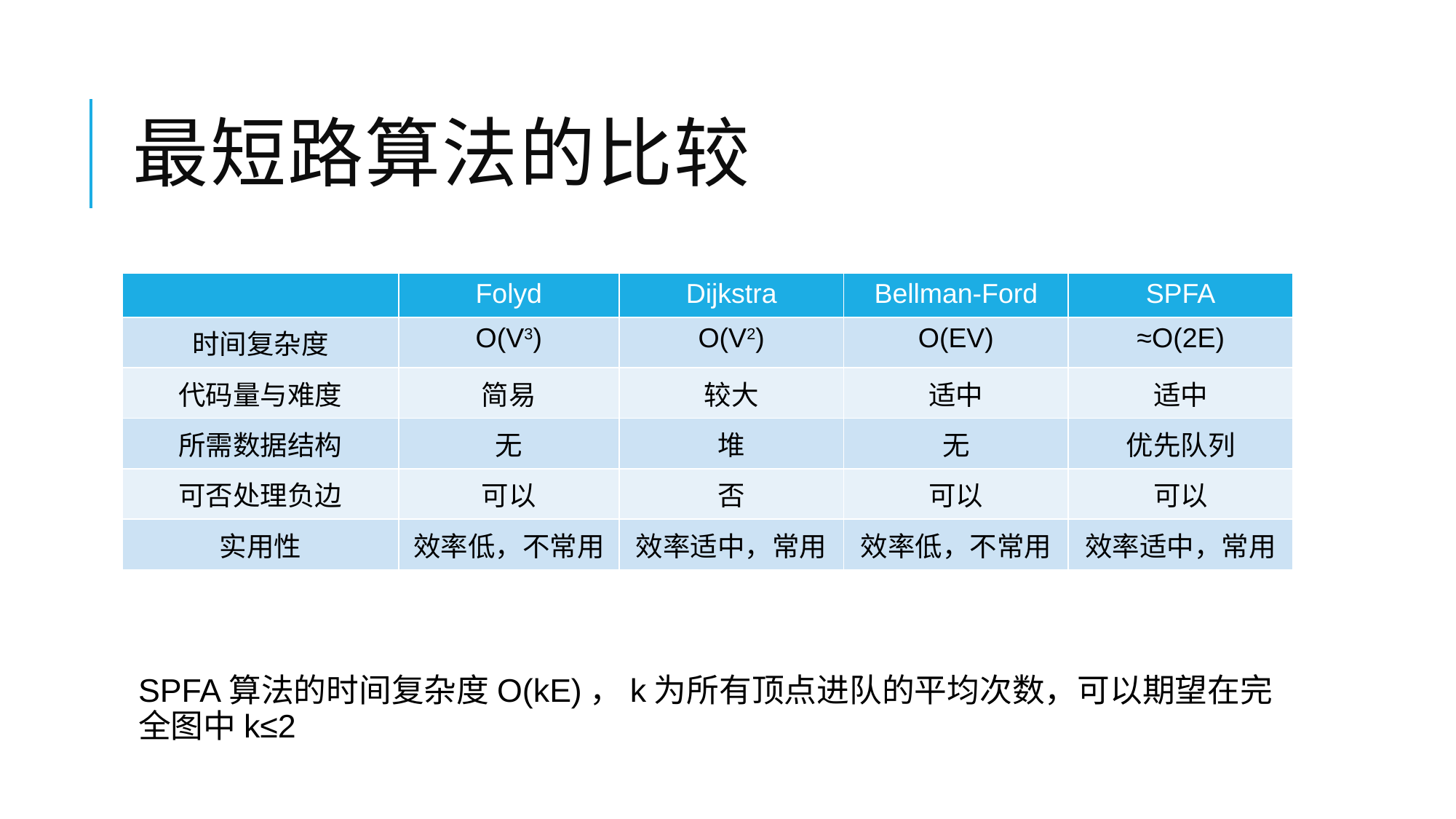

# 最短路算法的比较
|  | Folyd | Dijkstra | Bellman-Ford | SPFA |
| --- | --- | --- | --- | --- |
| 时间复杂度 | O(V3) | O(V2) | O(EV) | ≈O(2E) |
| 代码量与难度 | 简易 | 较大 | 适中 | 适中 |
| 所需数据结构 | 无 | 堆 | 无 | 优先队列 |
| 可否处理负边 | 可以 | 否 | 可以 | 可以 |
| 实用性 | 效率低，不常用 | 效率适中，常用 | 效率低，不常用 | 效率适中，常用 |

SPFA算法的时间复杂度O(kE)，k为所有顶点进队的平均次数，可以期望在完全图中k≤2